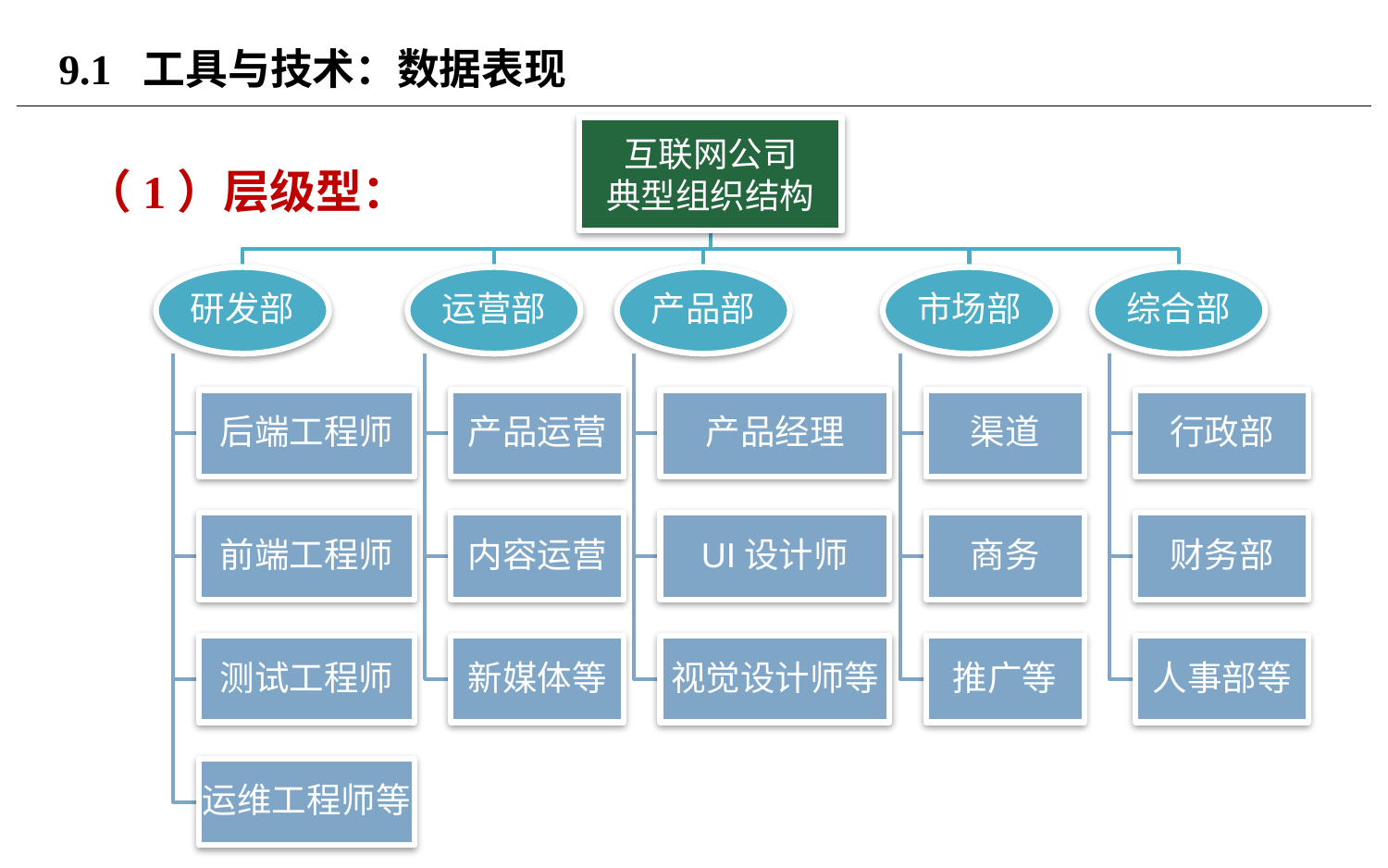

# 9.1  工具与技术：数据表现
互联网公司
典型组织结构
研发部
后端工程师
前端工程师
测试工程师
运维工程师等
运营部
产品运营
内容运营
新媒体等
产品部
产品经理
UI设计师
视觉设计师等
市场部
渠道
商务
推广等
综合部
行政部
财务部
人事部等
（1）层级型：